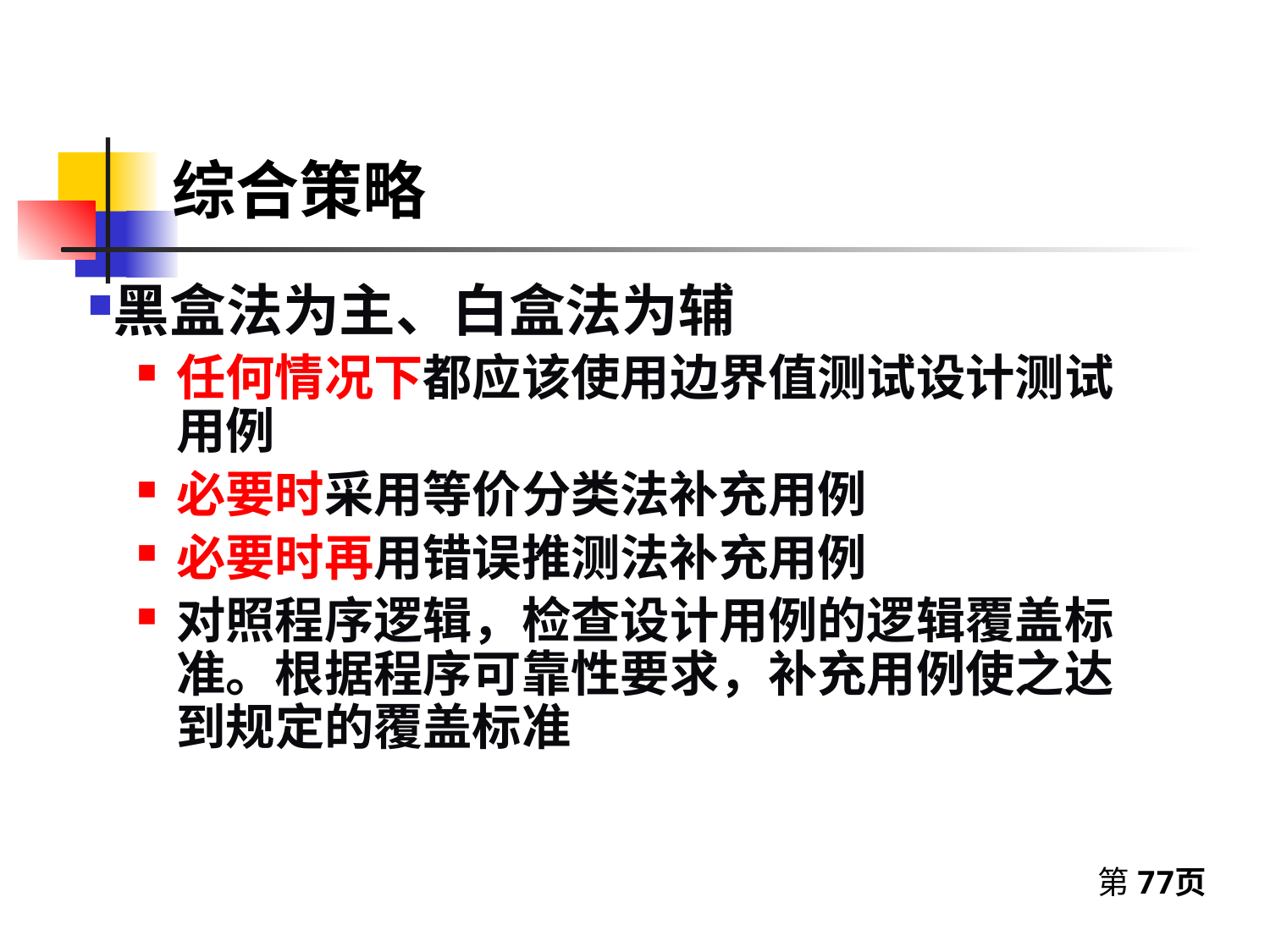

# 综合策略
黑盒法为主、白盒法为辅
任何情况下都应该使用边界值测试设计测试用例
必要时采用等价分类法补充用例
必要时再用错误推测法补充用例
对照程序逻辑，检查设计用例的逻辑覆盖标准。根据程序可靠性要求，补充用例使之达到规定的覆盖标准